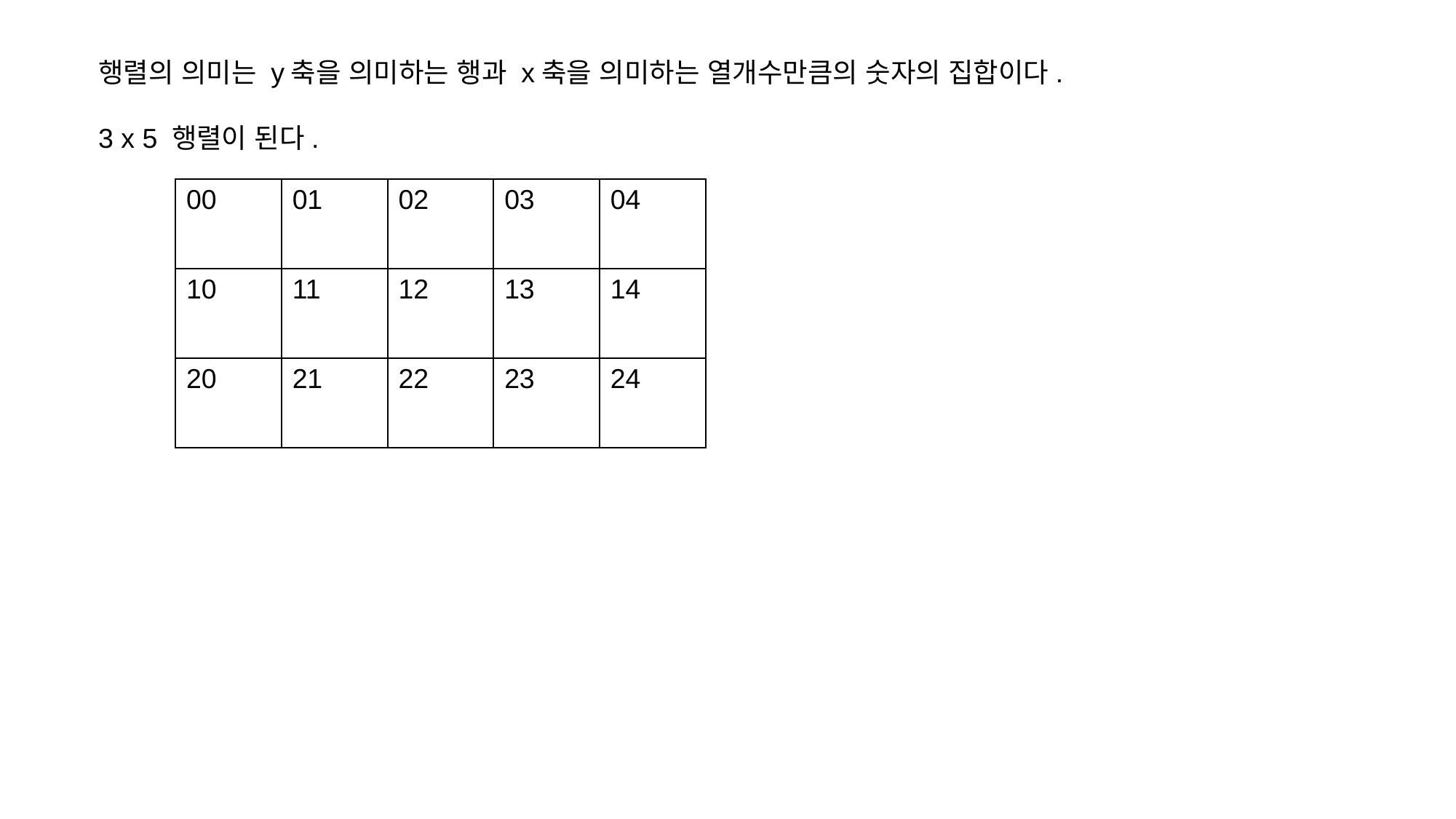

행렬의 의미는 y축을 의미하는 행과 x축을 의미하는 열개수만큼의 숫자의 집합이다.

3 x 5 행렬이 된다.

| 00 | 01 | 02 | 03 | 04 |
| --- | --- | --- | --- | --- |
| 10 | 11 | 12 | 13 | 14 |
| 20 | 21 | 22 | 23 | 24 |